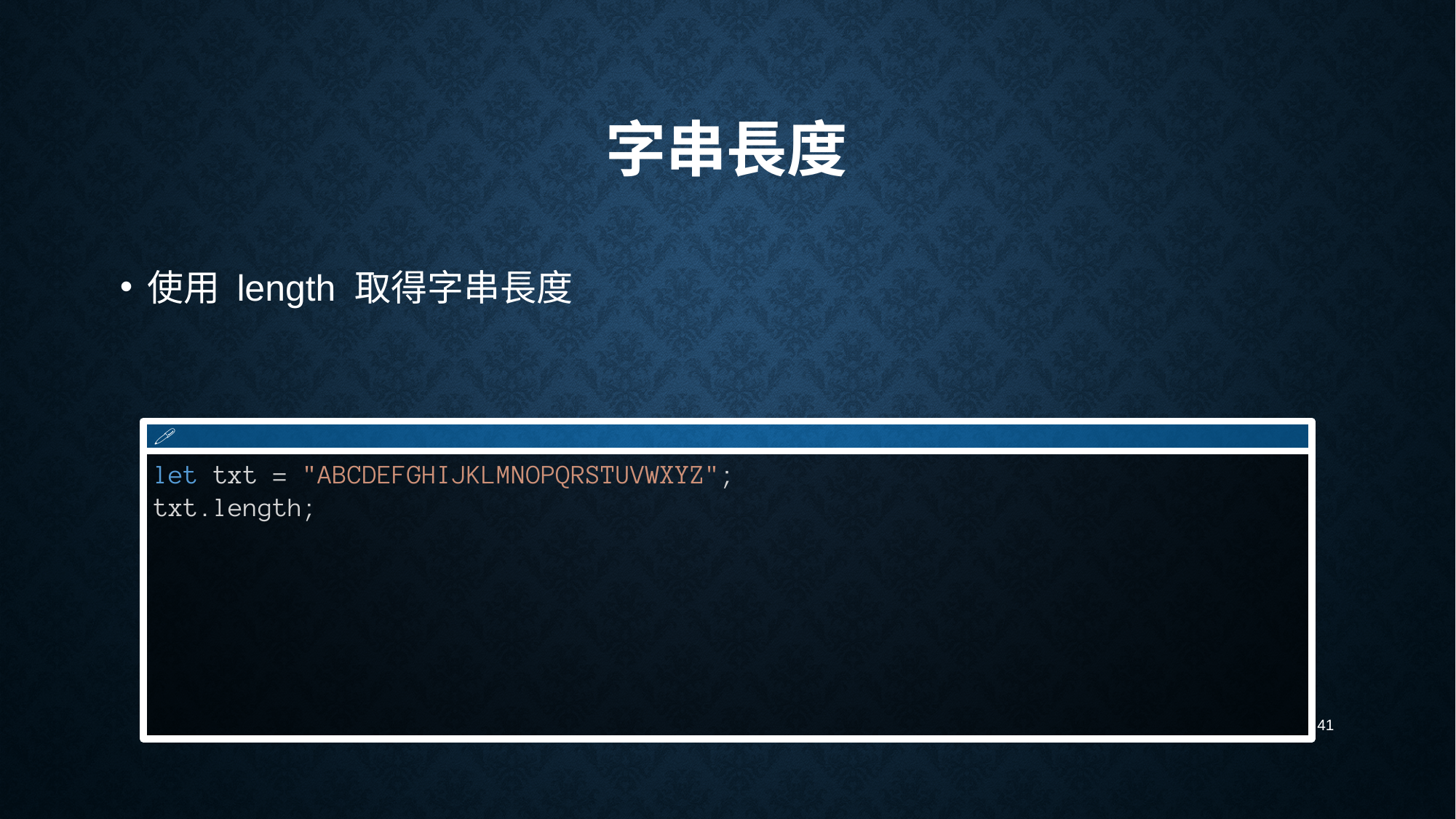

# 字串長度
使用 length 取得字串長度
🖊
let txt = "ABCDEFGHIJKLMNOPQRSTUVWXYZ";
txt.length;
41